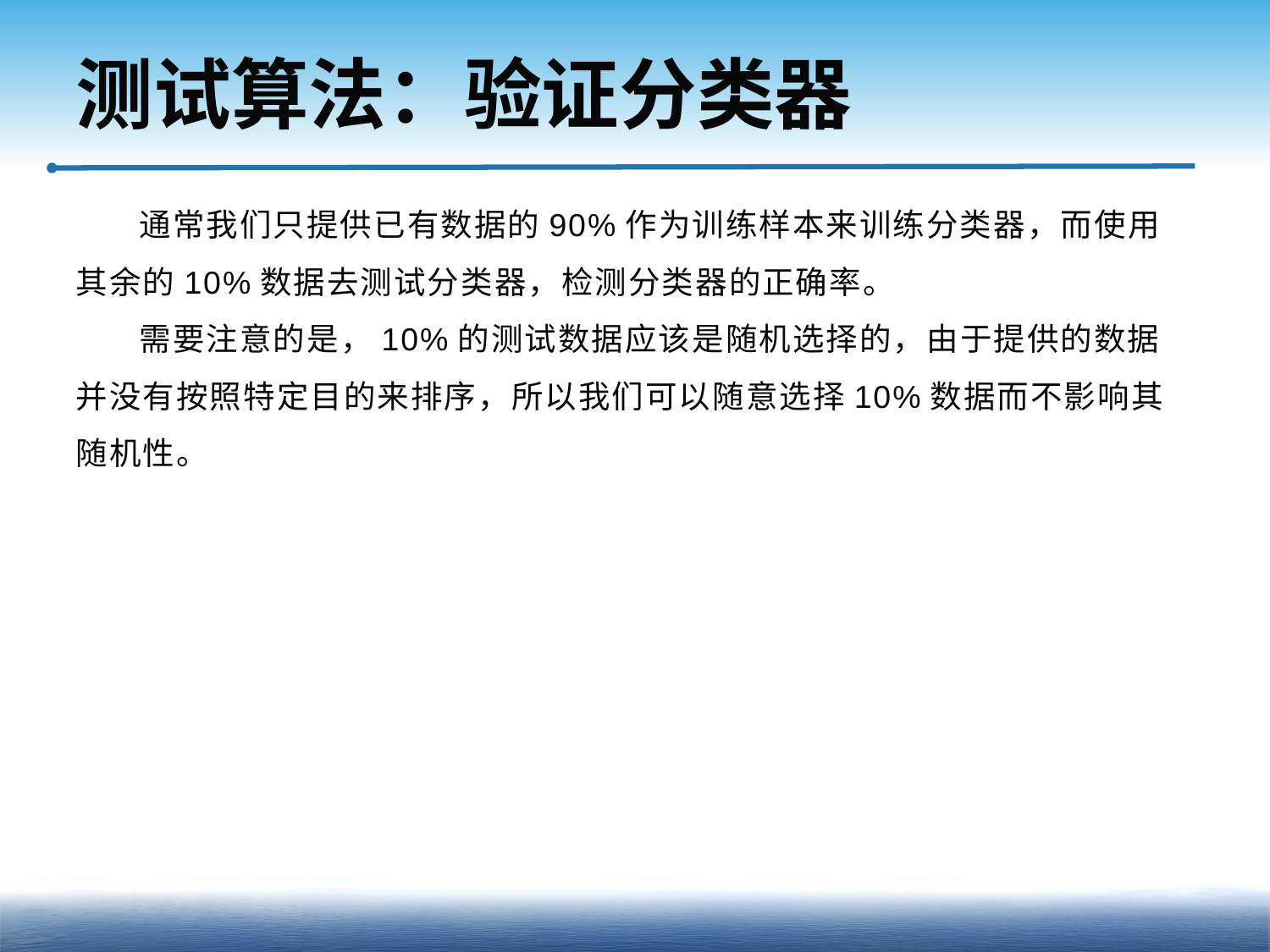

# 测试算法：验证分类器
通常我们只提供已有数据的90%作为训练样本来训练分类器，而使用其余的10%数据去测试分类器，检测分类器的正确率。
需要注意的是，10%的测试数据应该是随机选择的，由于提供的数据并没有按照特定目的来排序，所以我们可以随意选择10%数据而不影响其随机性。